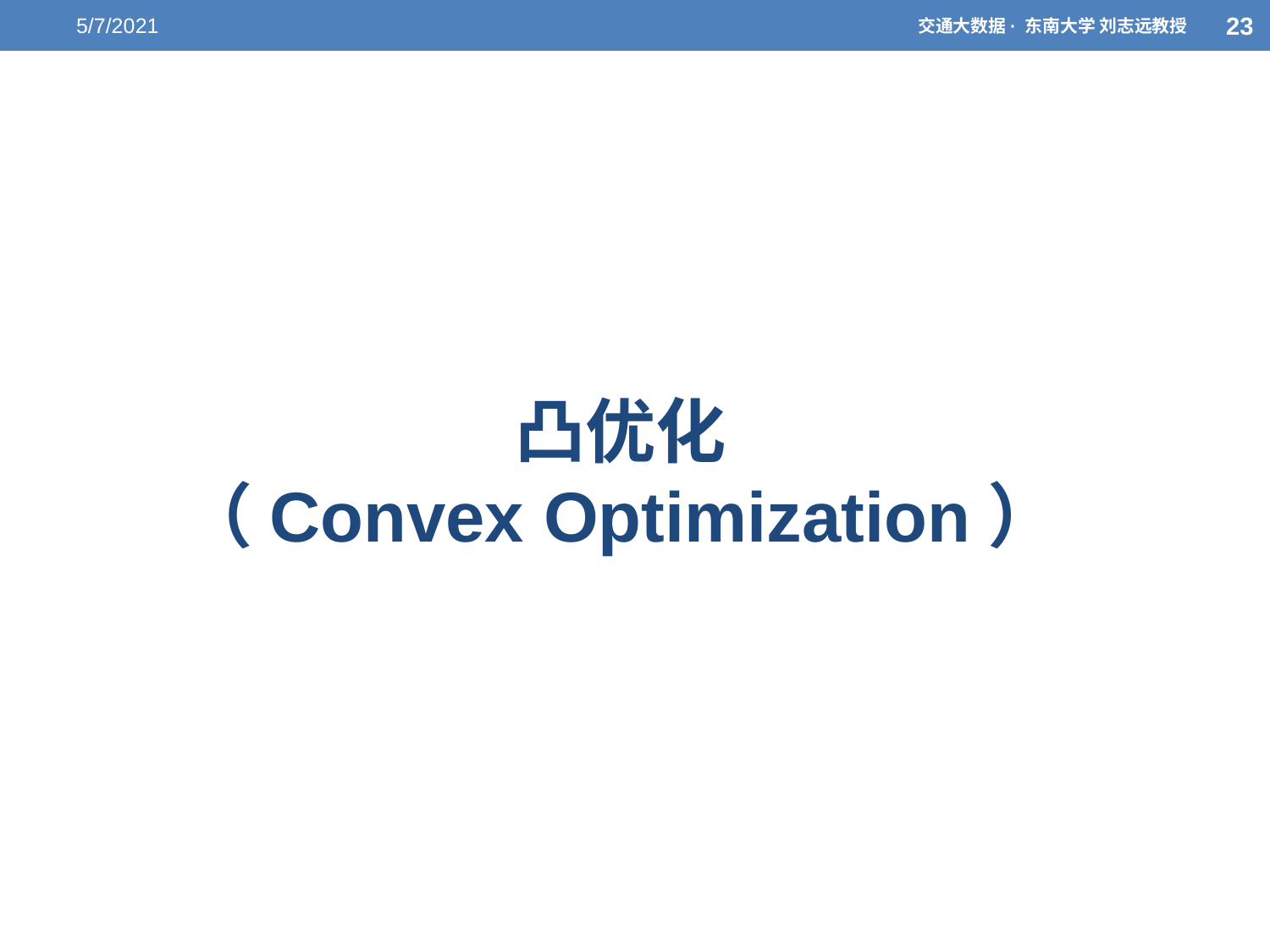

5/7/2021
23
交通大数据· 东南大学 刘志远教授
凸优化
（Convex Optimization）